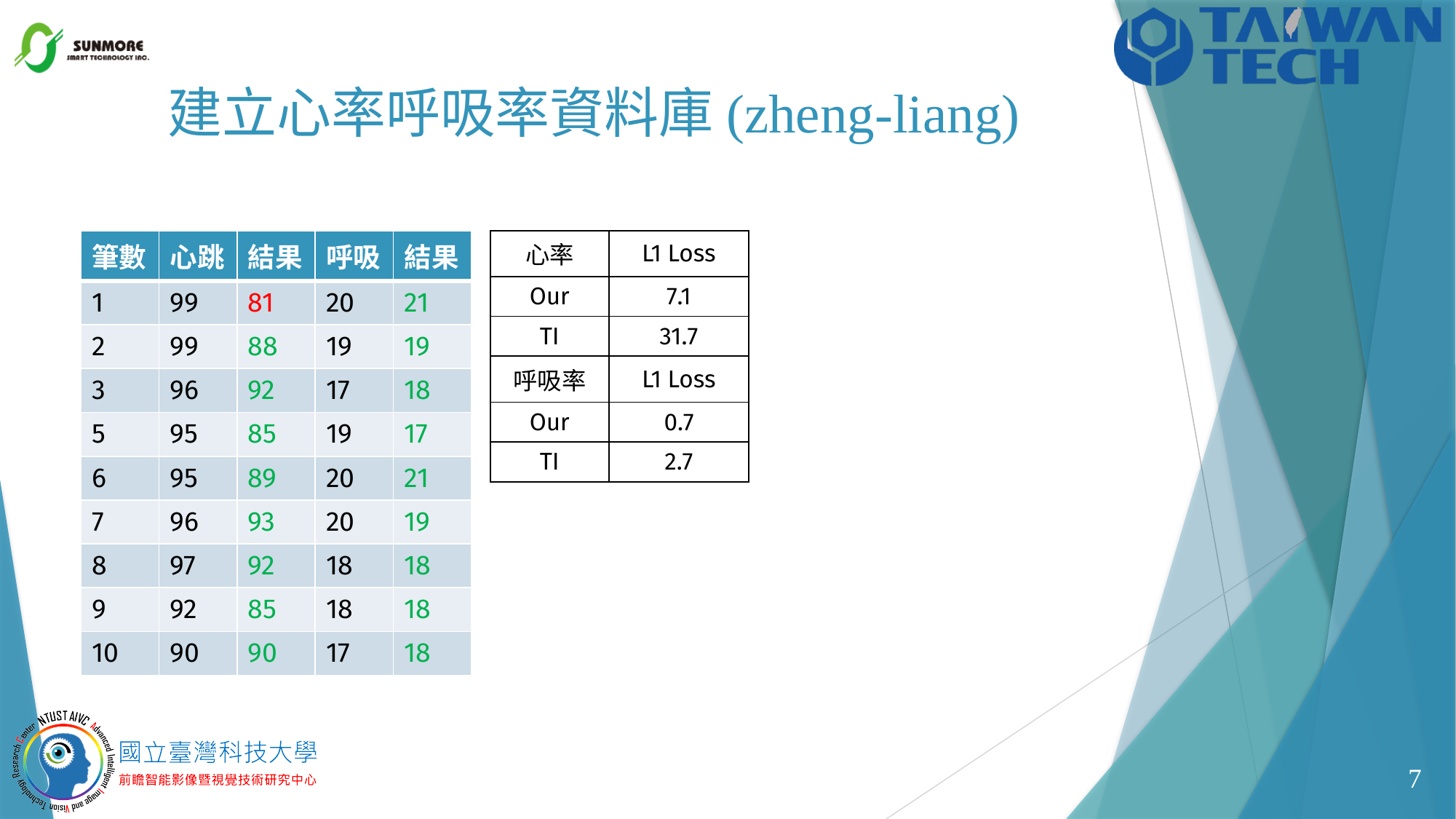

# 建立心率呼吸率資料庫(zheng-liang)
| 筆數 | 心跳 | 結果 | 呼吸 | 結果 |
| --- | --- | --- | --- | --- |
| 1 | 99 | 81 | 20 | 21 |
| 2 | 99 | 88 | 19 | 19 |
| 3 | 96 | 92 | 17 | 18 |
| 5 | 95 | 85 | 19 | 17 |
| 6 | 95 | 89 | 20 | 21 |
| 7 | 96 | 93 | 20 | 19 |
| 8 | 97 | 92 | 18 | 18 |
| 9 | 92 | 85 | 18 | 18 |
| 10 | 90 | 90 | 17 | 18 |
| 心率 | L1 Loss |
| --- | --- |
| Our | 7.1 |
| TI | 31.7 |
| 呼吸率 | L1 Loss |
| Our | 0.7 |
| TI | 2.7 |
7